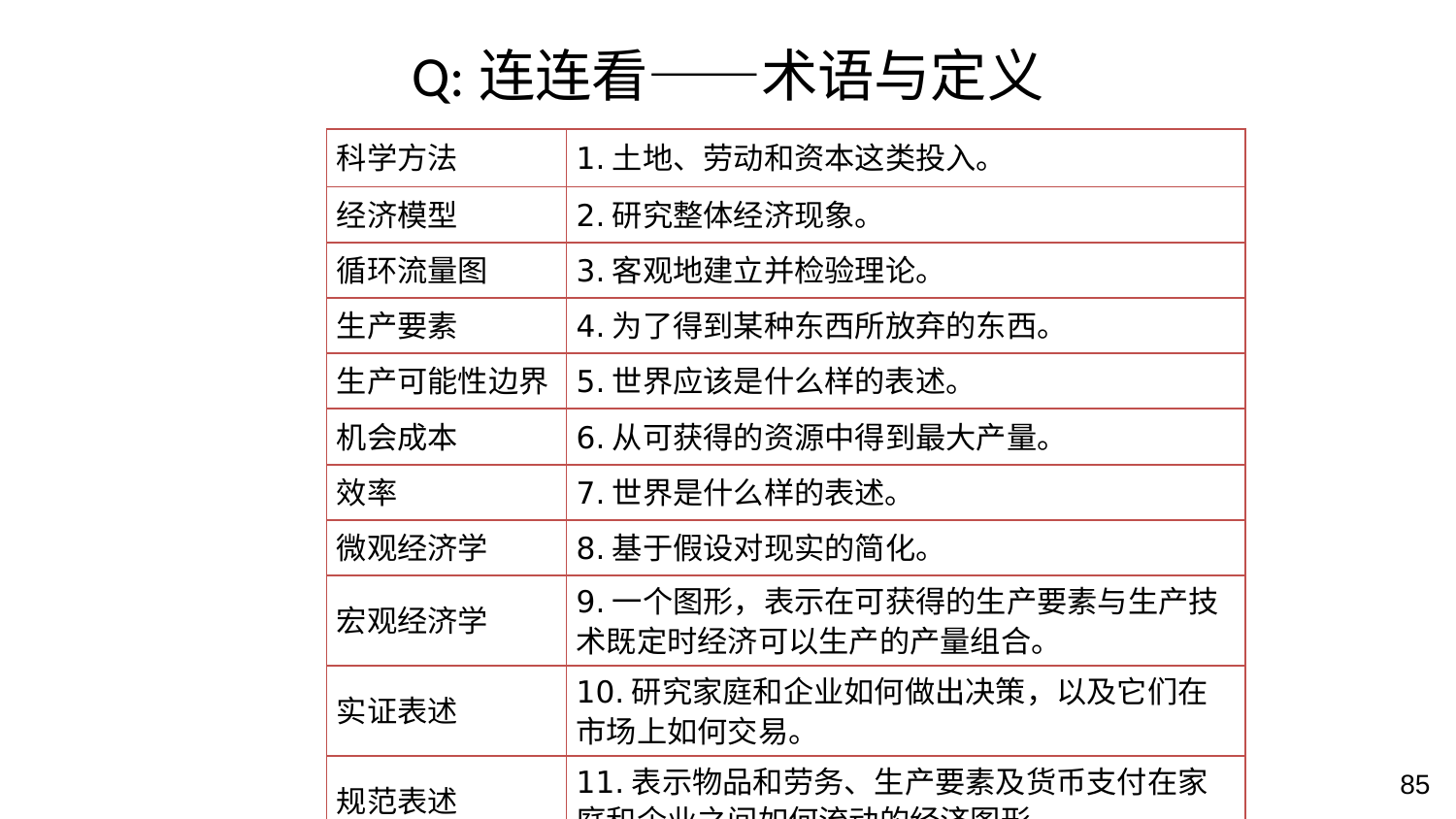

# Q:连连看——术语与定义
| 科学方法 | 1.土地、劳动和资本这类投入。 |
| --- | --- |
| 经济模型 | 2.研究整体经济现象。 |
| 循环流量图 | 3.客观地建立并检验理论。 |
| 生产要素 | 4.为了得到某种东西所放弃的东西。 |
| 生产可能性边界 | 5.世界应该是什么样的表述。 |
| 机会成本 | 6.从可获得的资源中得到最大产量。 |
| 效率 | 7.世界是什么样的表述。 |
| 微观经济学 | 8.基于假设对现实的简化。 |
| 宏观经济学 | 9.一个图形，表示在可获得的生产要素与生产技术既定时经济可以生产的产量组合。 |
| 实证表述 | 10.研究家庭和企业如何做出决策，以及它们在市场上如何交易。 |
| 规范表述 | 11.表示物品和劳务、生产要素及货币支付在家庭和企业之间如何流动的经济图形。 |
85